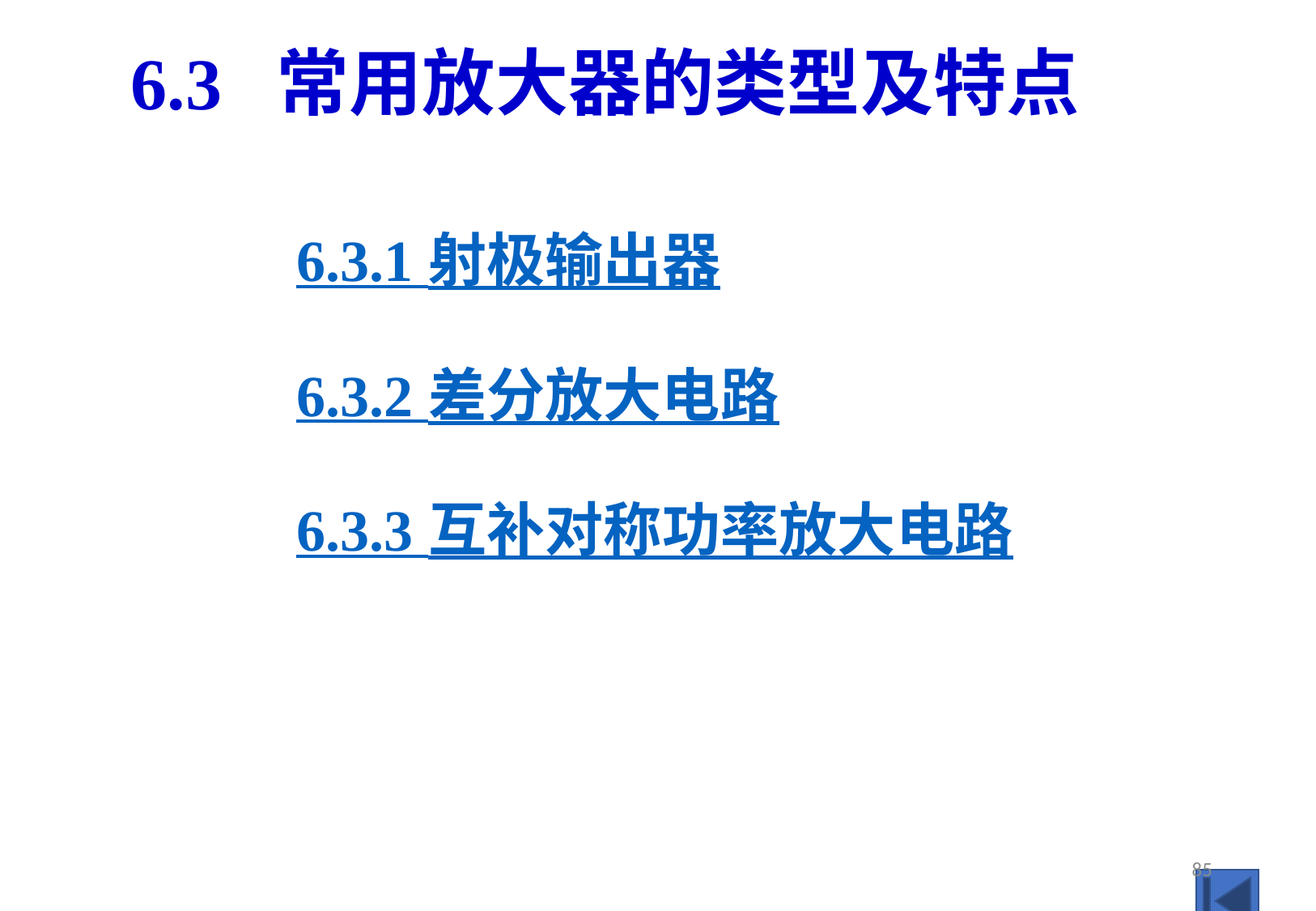

6.3  常用放大器的类型及特点
6.3.1 射极输出器
6.3.2 差分放大电路
6.3.3 互补对称功率放大电路
85